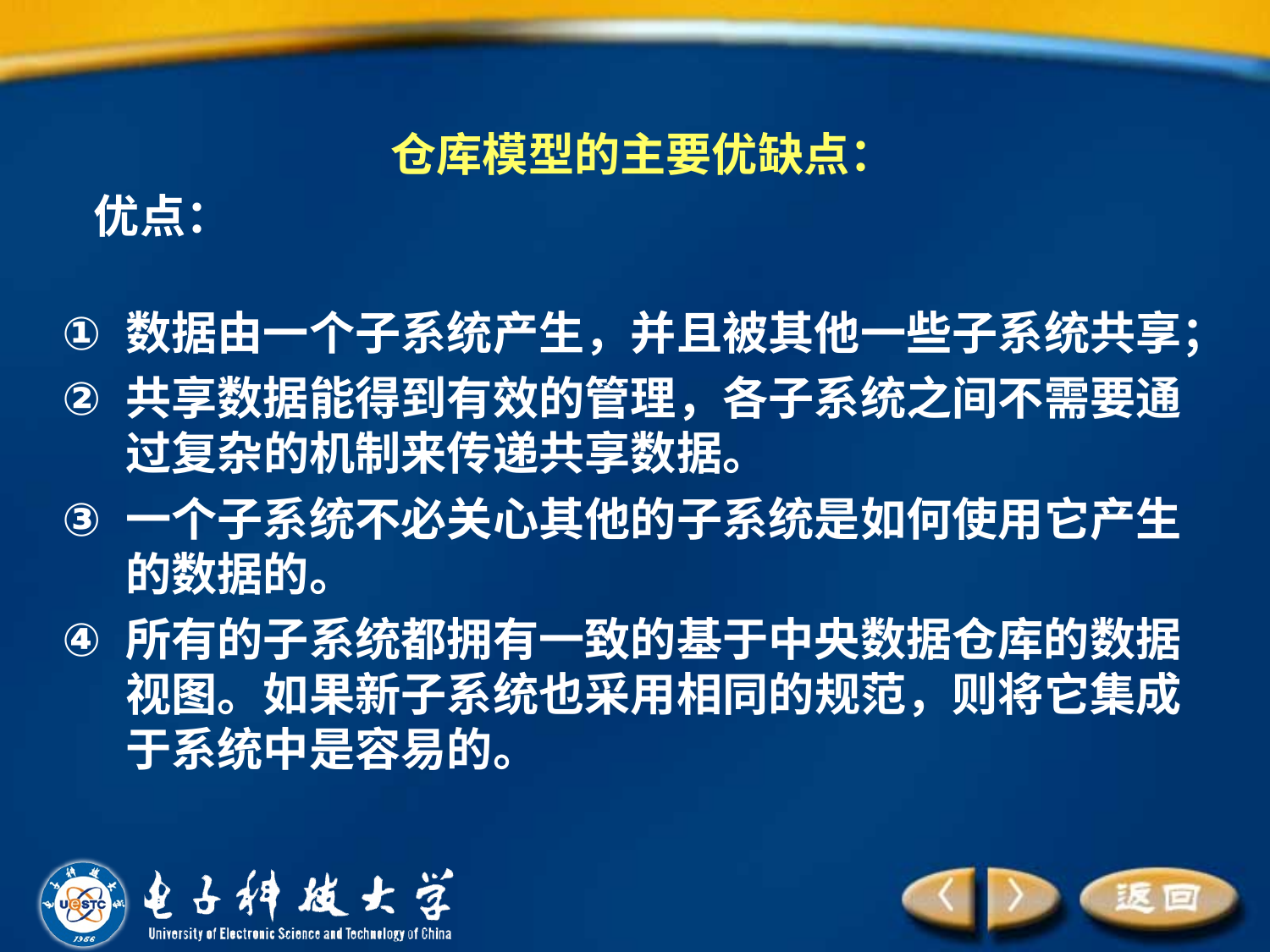

仓库模型的主要优缺点：
  优点：

数据由一个子系统产生，并且被其他一些子系统共享；
共享数据能得到有效的管理，各子系统之间不需要通过复杂的机制来传递共享数据。
一个子系统不必关心其他的子系统是如何使用它产生的数据的。
所有的子系统都拥有一致的基于中央数据仓库的数据视图。如果新子系统也采用相同的规范，则将它集成于系统中是容易的。